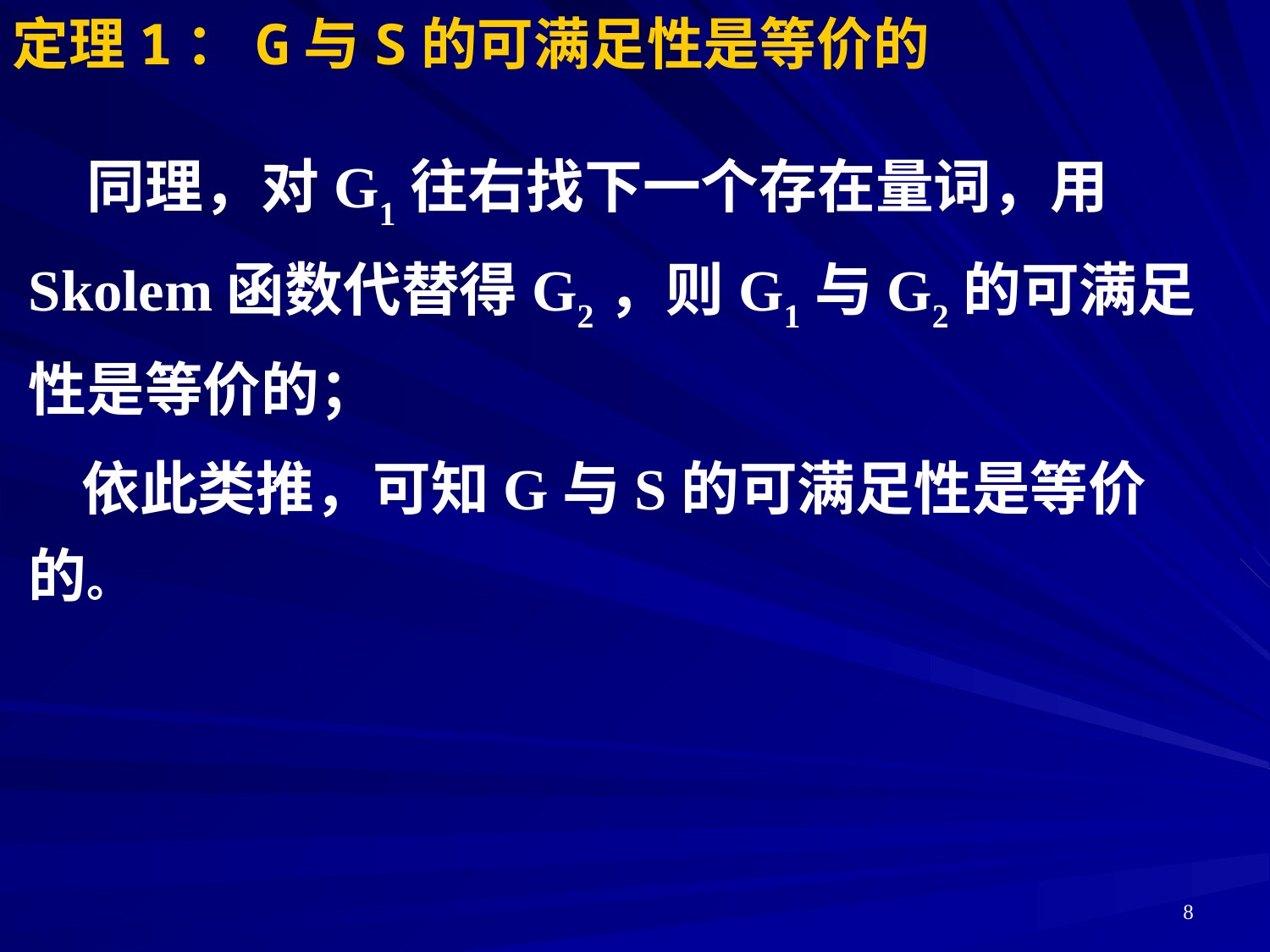

定理1：G与S的可满足性是等价的
   同理，对G1往右找下一个存在量词，用Skolem函数代替得G2，则G1与G2的可满足性是等价的；
   依此类推，可知G与S的可满足性是等价的。

8